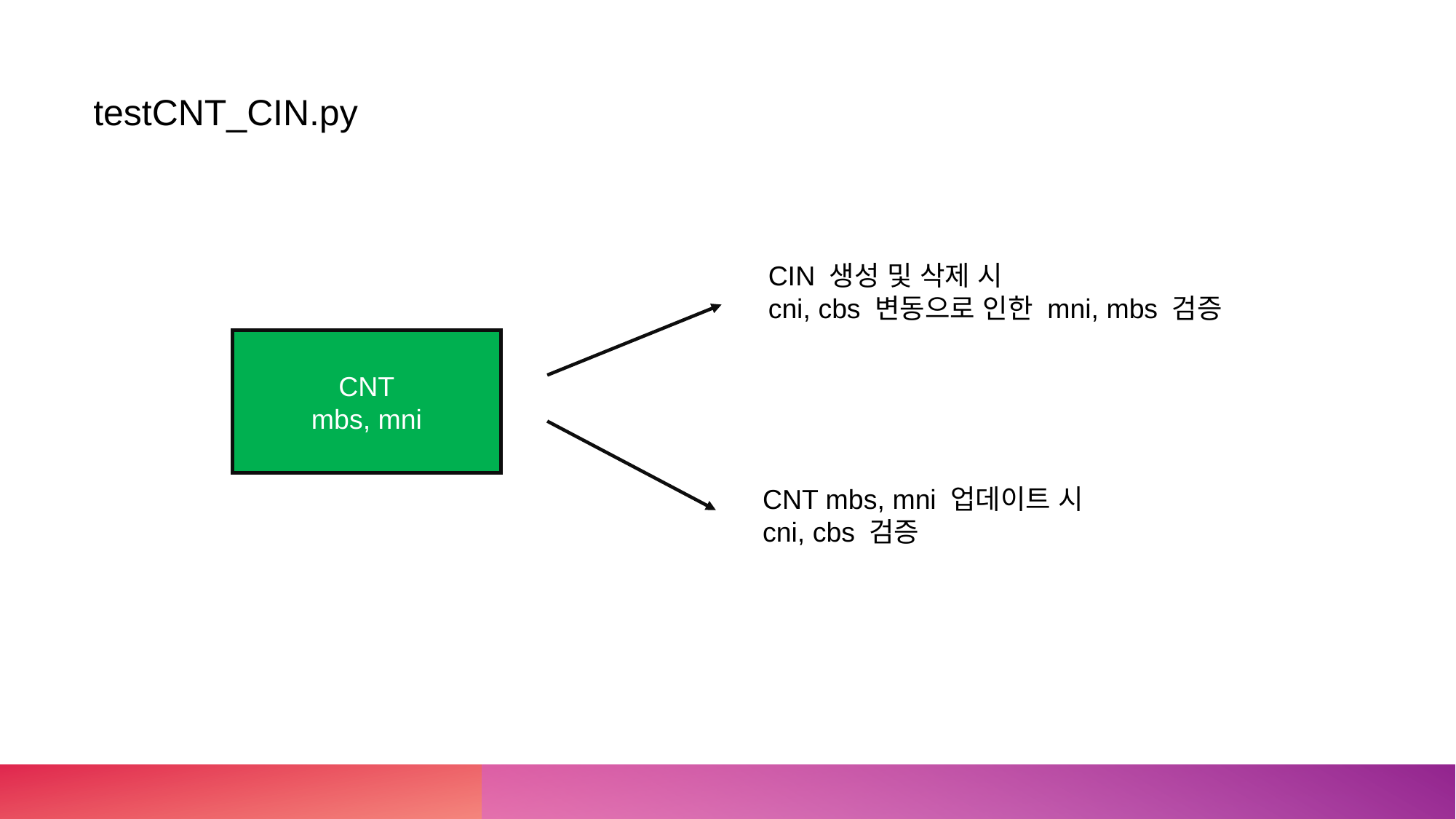

testCNT_CIN.py
CIN 생성 및 삭제 시
cni, cbs 변동으로 인한 mni, mbs 검증
CNT
mbs, mni
CNT mbs, mni 업데이트 시
cni, cbs 검증